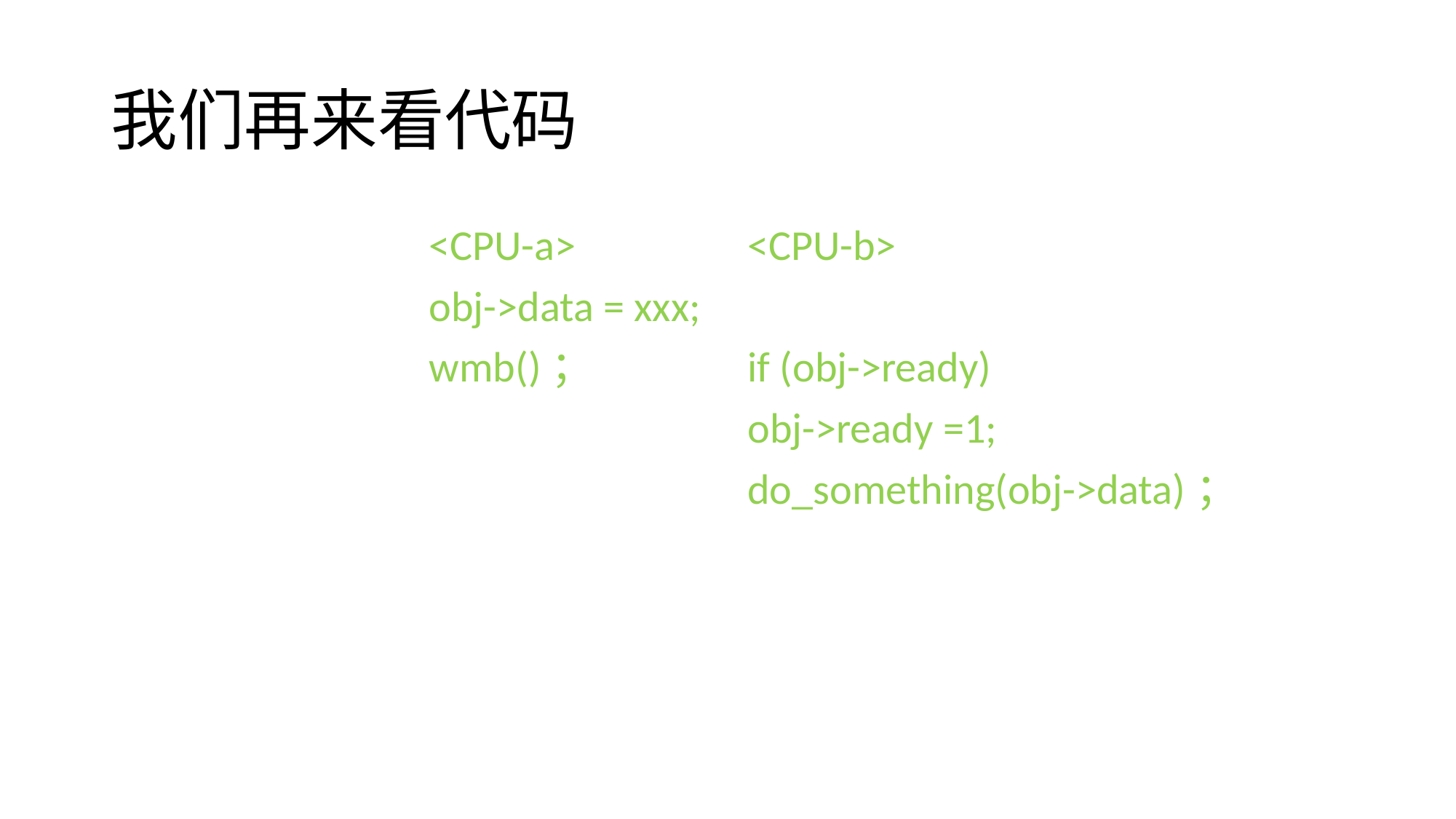

# 我们再来看代码
<CPU-a>
obj->data = xxx;
wmb()；
<CPU-b>

if (obj->ready)
obj->ready =1;
do_something(obj->data)；